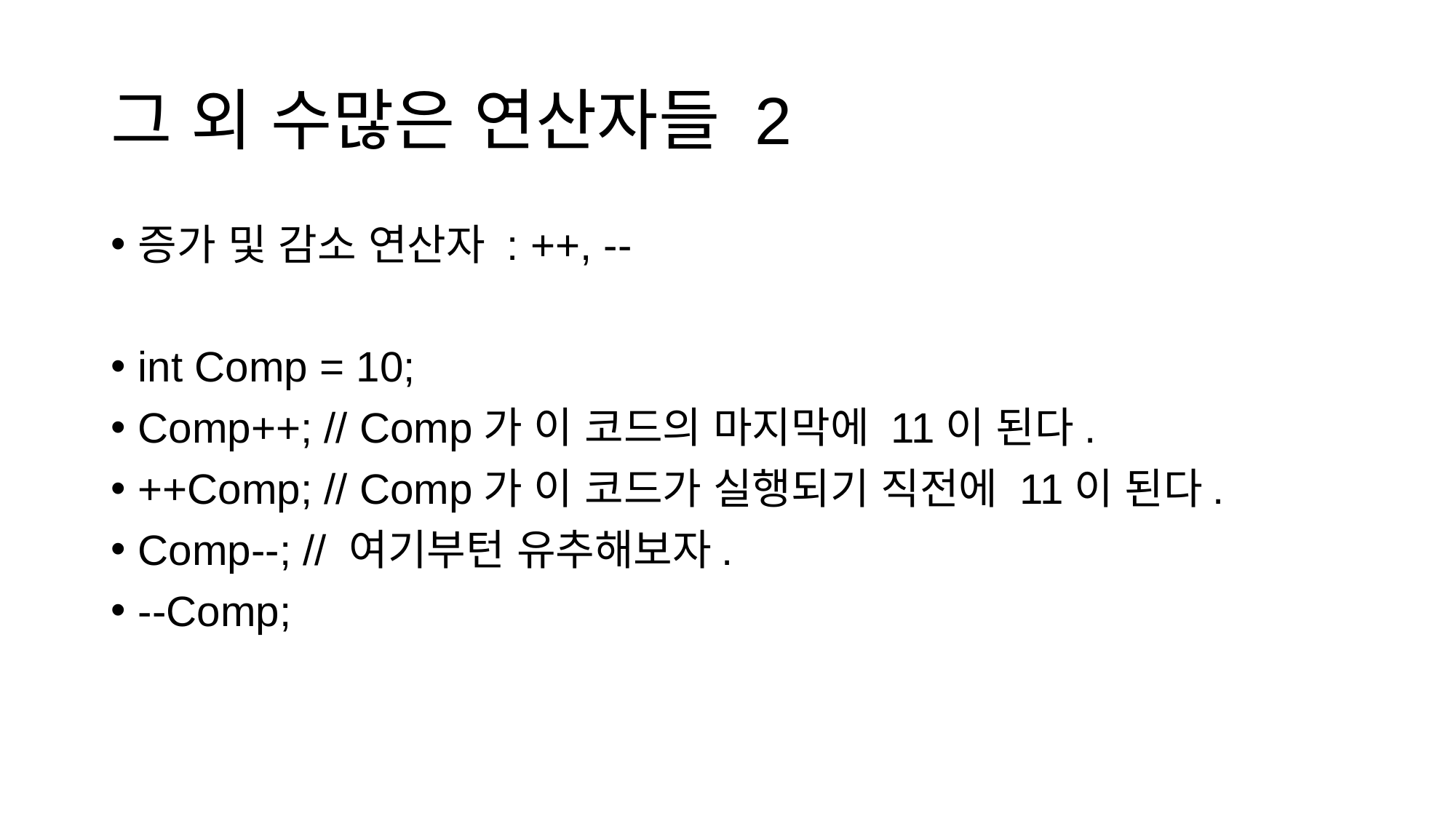

# 그 외 수많은 연산자들 2
증가 및 감소 연산자 : ++, --

int Comp = 10;
Comp++; // Comp가 이 코드의 마지막에 11이 된다.
++Comp; // Comp가 이 코드가 실행되기 직전에 11이 된다.
Comp--; // 여기부턴 유추해보자.
--Comp;